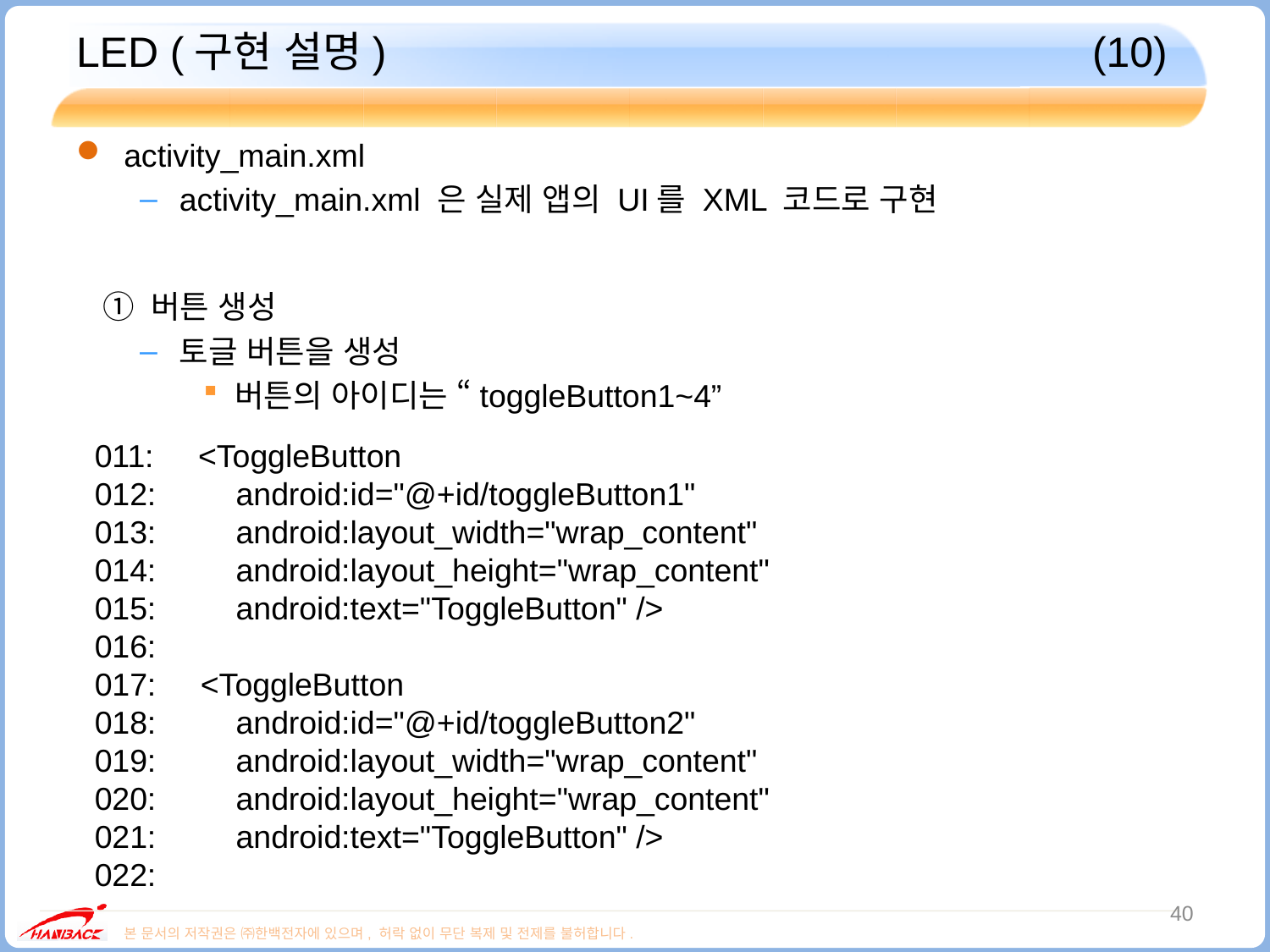

# LED (구현 설명)						(10)
activity_main.xml
activity_main.xml 은 실제 앱의 UI를 XML 코드로 구현

   ① 버튼 생성
토글 버튼을 생성
버튼의 아이디는 “toggleButton1~4”
011:     <ToggleButton
012:         android:id="@+id/toggleButton1"
013:         android:layout_width="wrap_content"
014:         android:layout_height="wrap_content"
015:         android:text="ToggleButton" />
016:
017:     <ToggleButton
018:         android:id="@+id/toggleButton2"
019:         android:layout_width="wrap_content"
020:         android:layout_height="wrap_content"
021:         android:text="ToggleButton" />
022:
40